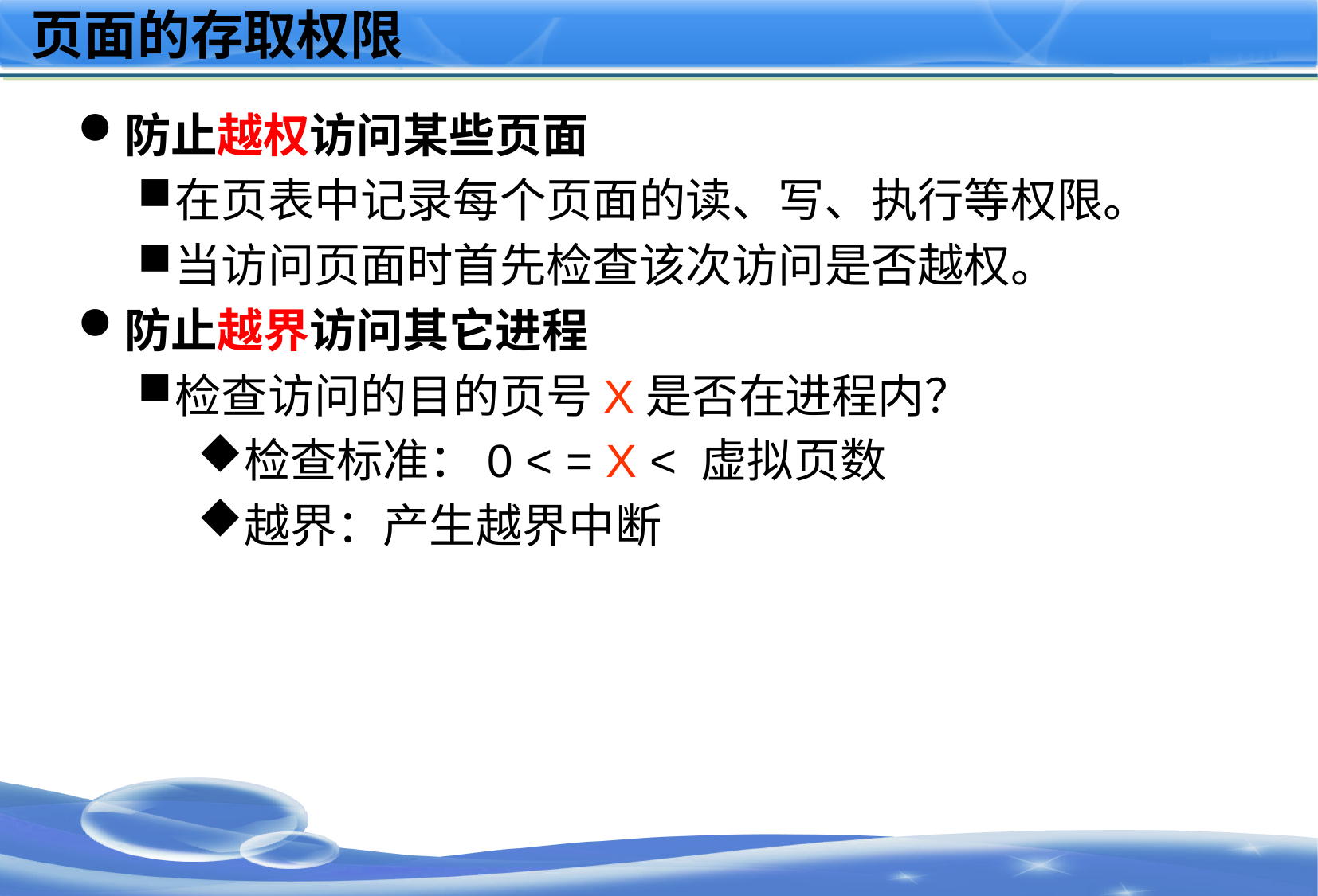

# 页面的存取权限
防止越权访问某些页面
在页表中记录每个页面的读、写、执行等权限。
当访问页面时首先检查该次访问是否越权。
防止越界访问其它进程
检查访问的目的页号X是否在进程内？
检查标准：0 < = X < 虚拟页数
越界：产生越界中断